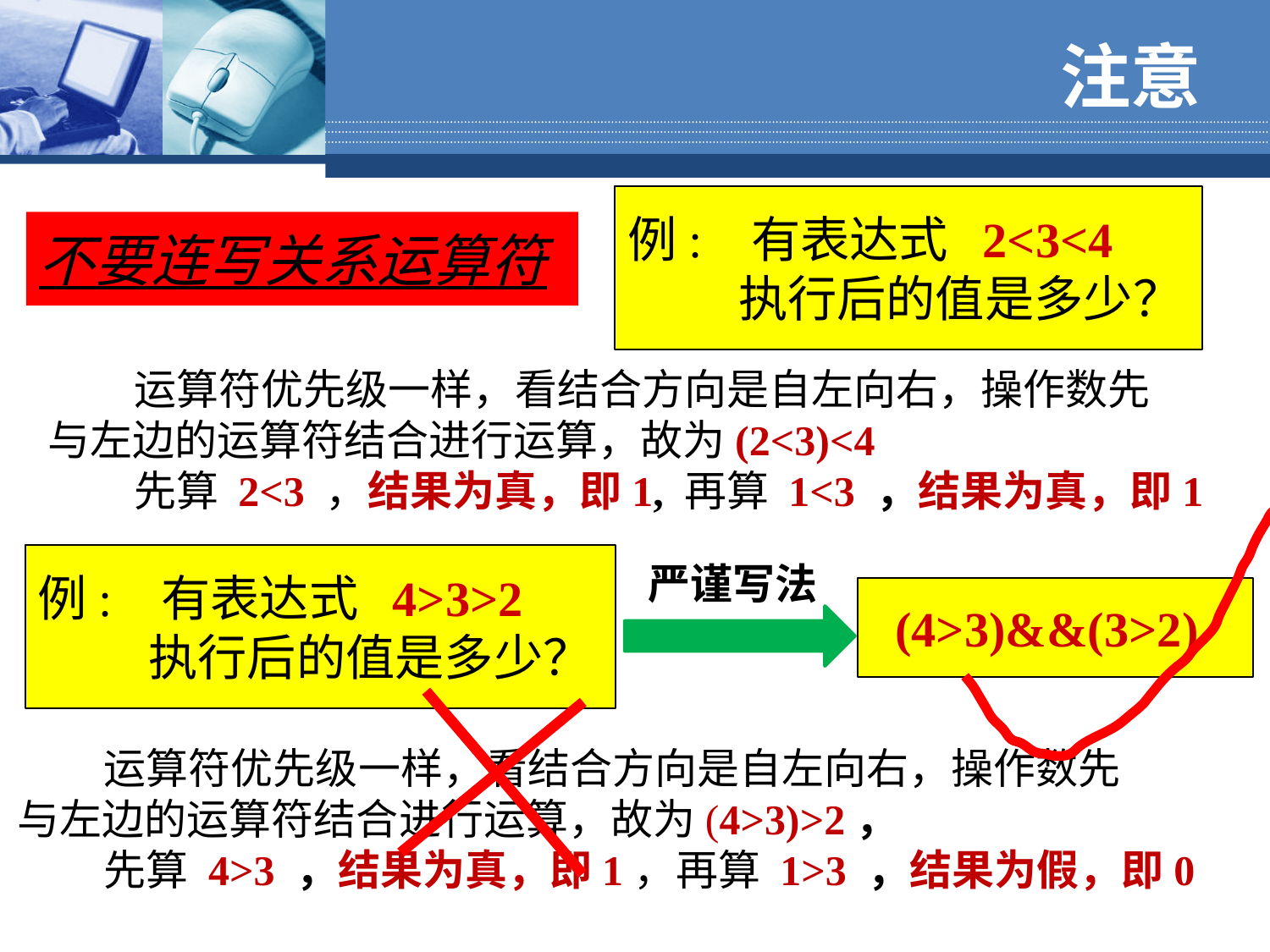

注意
例:   有表达式  2<3<4
         执行后的值是多少？
不要连写关系运算符
        运算符优先级一样，看结合方向是自左向右，操作数先
与左边的运算符结合进行运算，故为(2<3)<4
        先算 2<3 ，结果为真，即1, 再算 1<3 ，结果为真，即1

例:   有表达式  4>3>2
         执行后的值是多少？
严谨写法
  (4>3)&&(3>2)

        运算符优先级一样，看结合方向是自左向右，操作数先
与左边的运算符结合进行运算，故为(4>3)>2，
        先算 4>3 ，结果为真，即1，再算 1>3 ，结果为假，即0